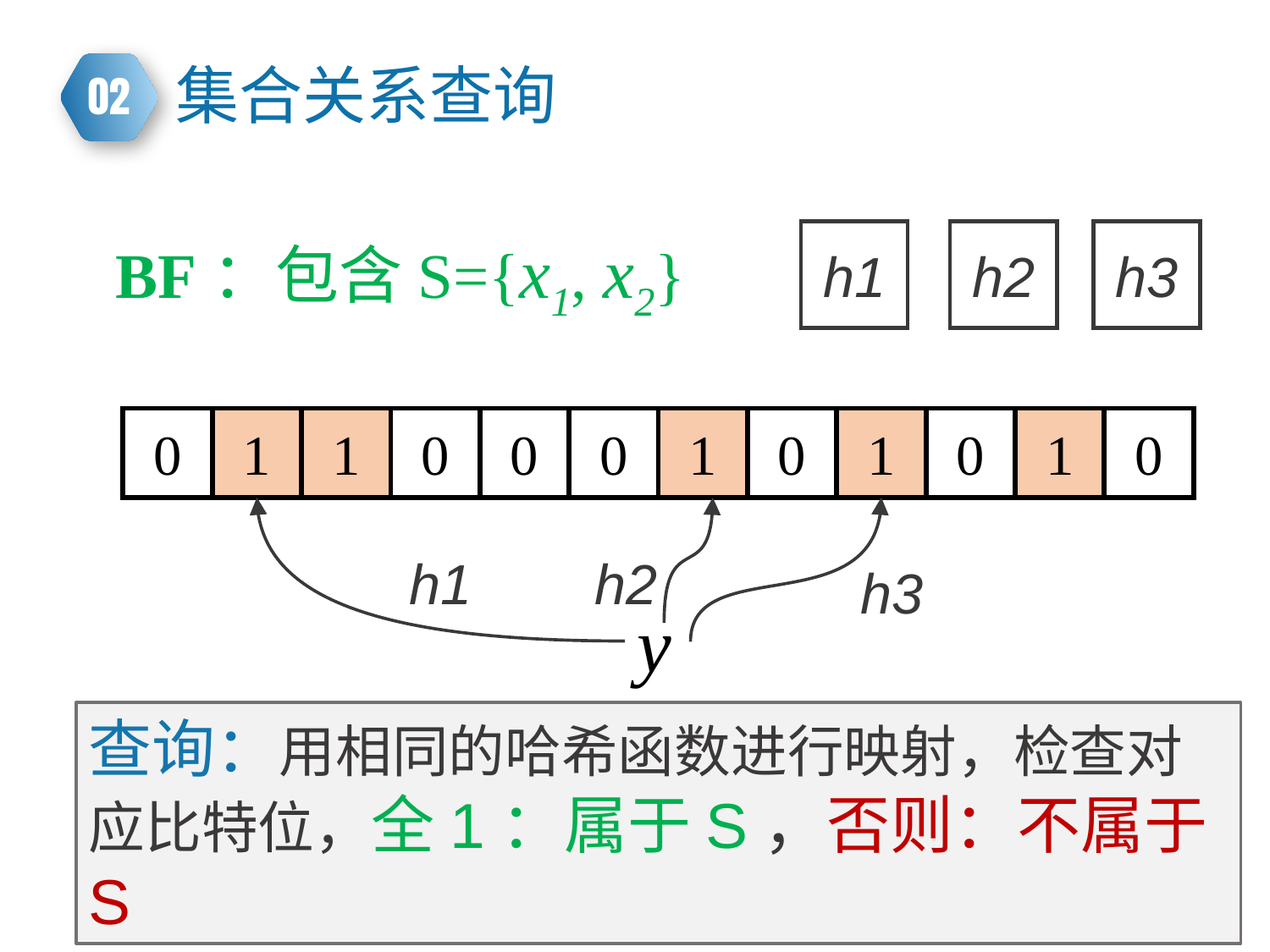

集合关系查询
h1
h2
h3
BF：包含S={x1, x2}
0
1
1
0
0
0
1
0
1
0
1
0
h1
h2
h3
y
查询：用相同的哈希函数进行映射，检查对应比特位，全1：属于S，否则：不属于S
14